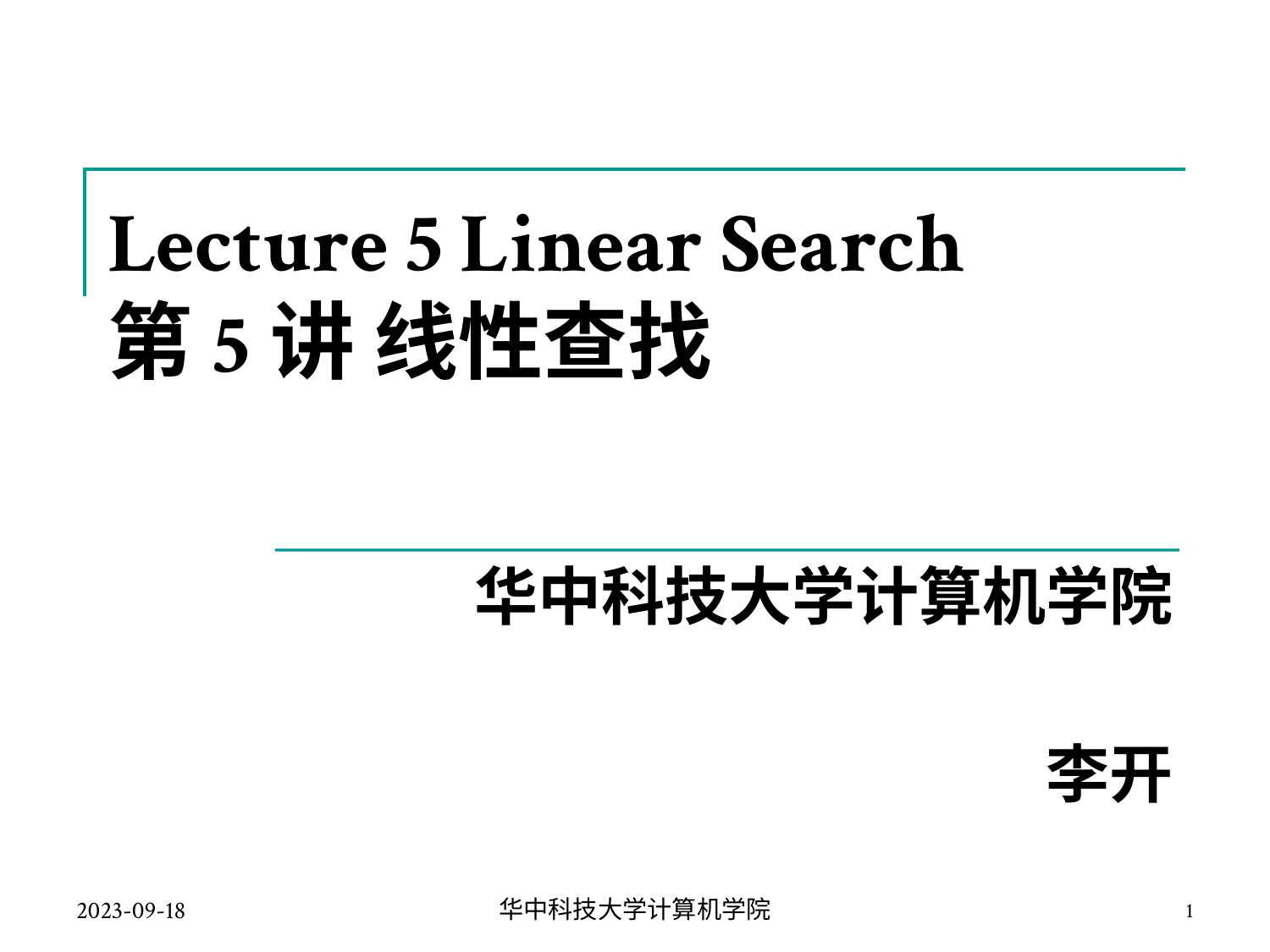

# Lecture 5 Linear Search 第5讲 线性查找
华中科技大学计算机学院

李开
2023-09-18
华中科技大学计算机学院
1